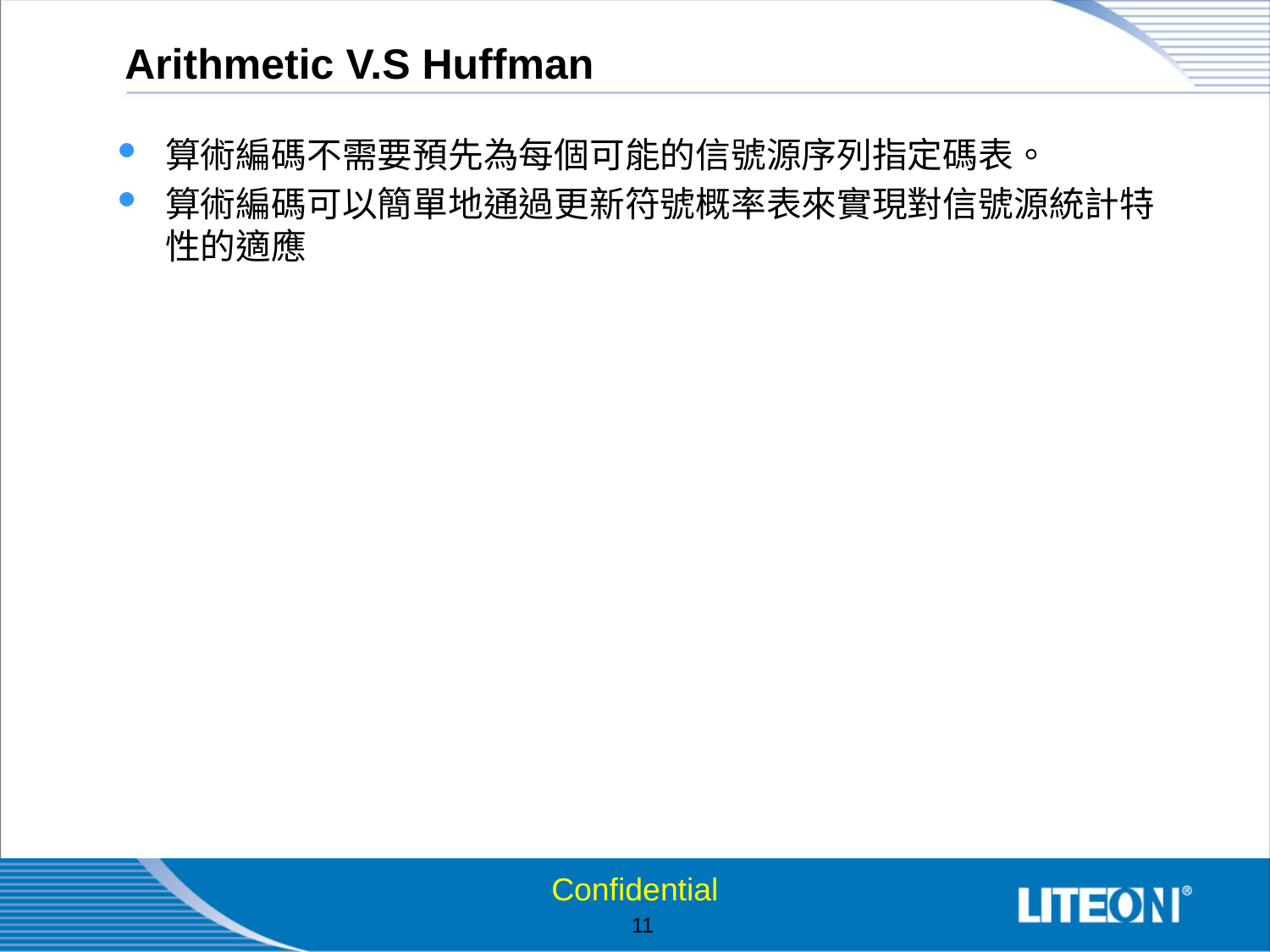

# Arithmetic V.S Huffman
算術編碼不需要預先為每個可能的信號源序列指定碼表。
算術編碼可以簡單地通過更新符號概率表來實現對信號源統計特性的適應